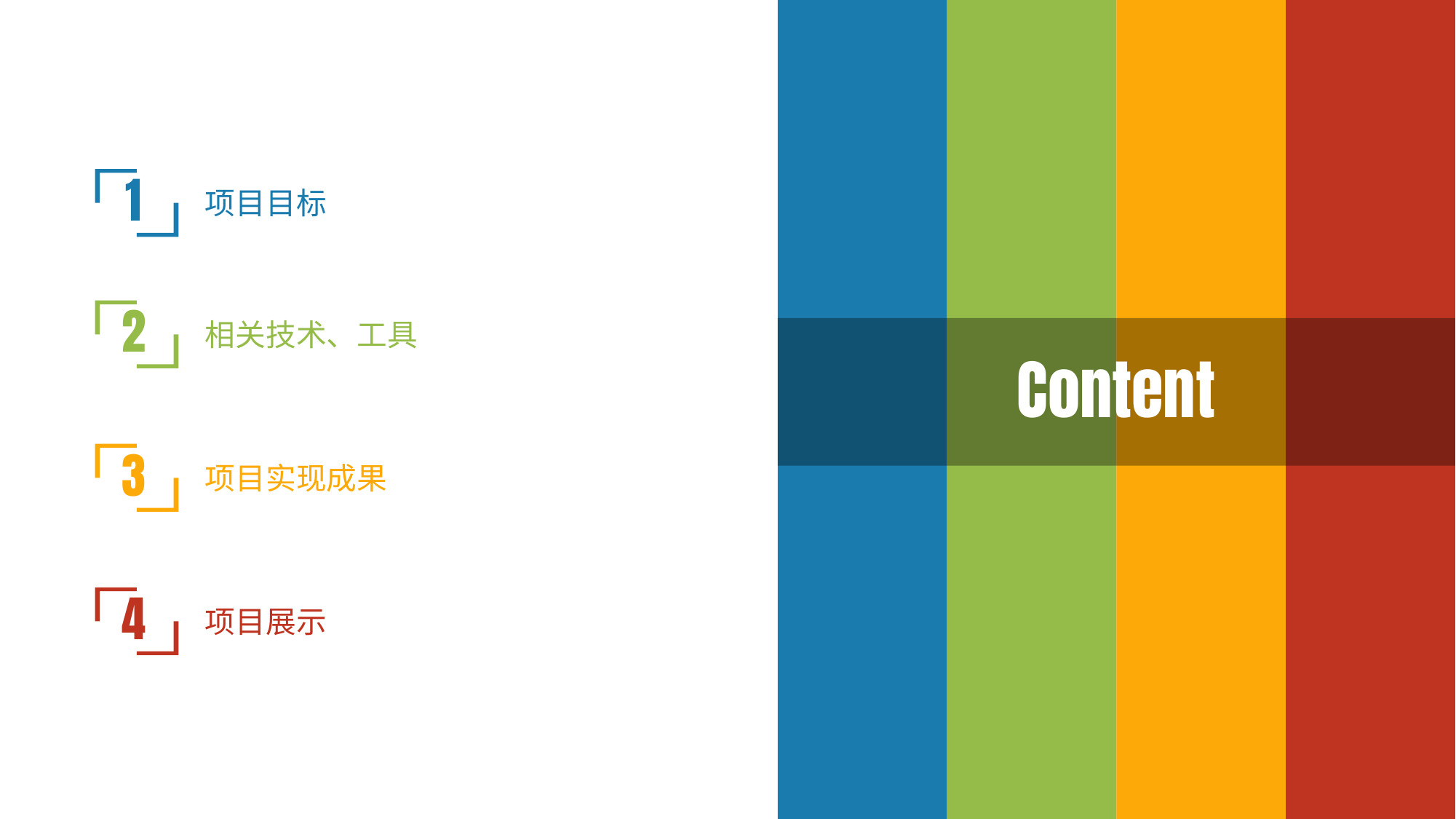

1
项目目标
2
相关技术、工具
Content
3
项目实现成果
4
项目展示